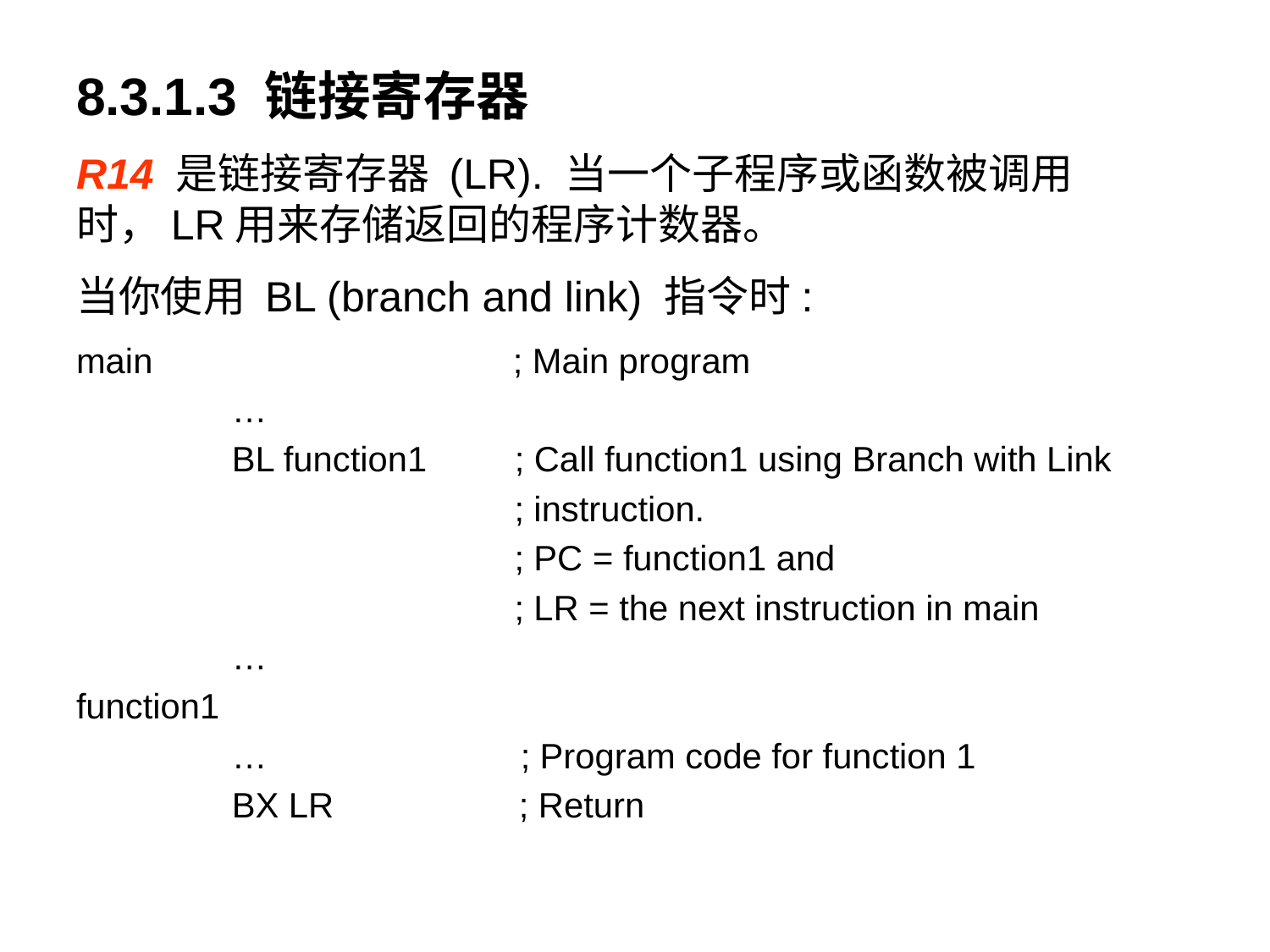

8.3.1.3 链接寄存器
R14 是链接寄存器 (LR). 当一个子程序或函数被调用时，LR用来存储返回的程序计数器。
当你使用 BL (branch and link) 指令时:
main                                     ; Main program
                …
                BL function1         ; Call function1 using Branch with Link
                                             ; instruction.
                                             ; PC = function1 and
                                             ; LR = the next instruction in main
                …
function1
                …                          ; Program code for function 1
                BX LR                   ; Return